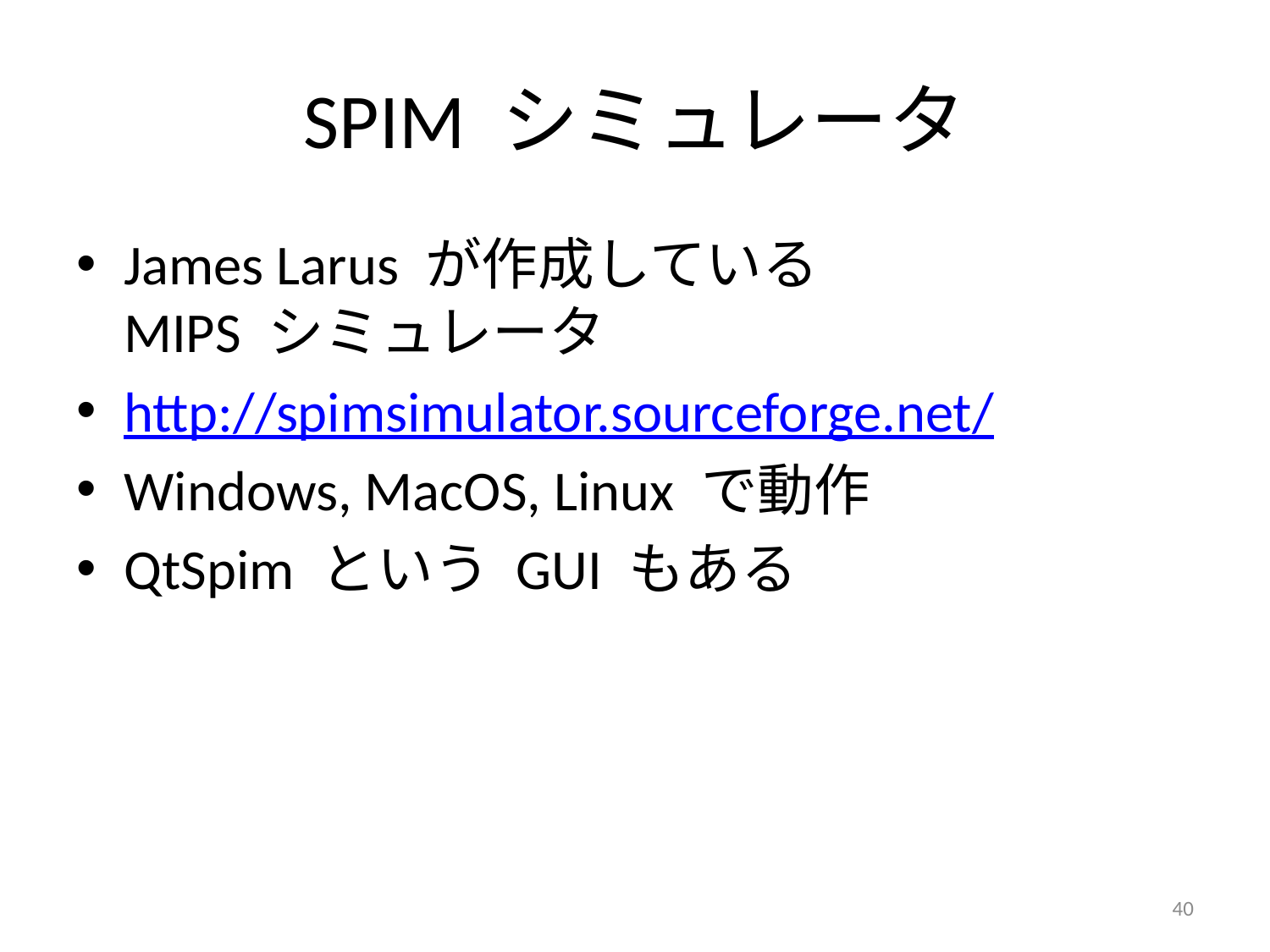

# SPIM シミュレータ
James Larus が作成している
MIPS シミュレータ
http://spimsimulator.sourceforge.net/
Windows, MacOS, Linux で動作
QtSpim という GUI もある
40